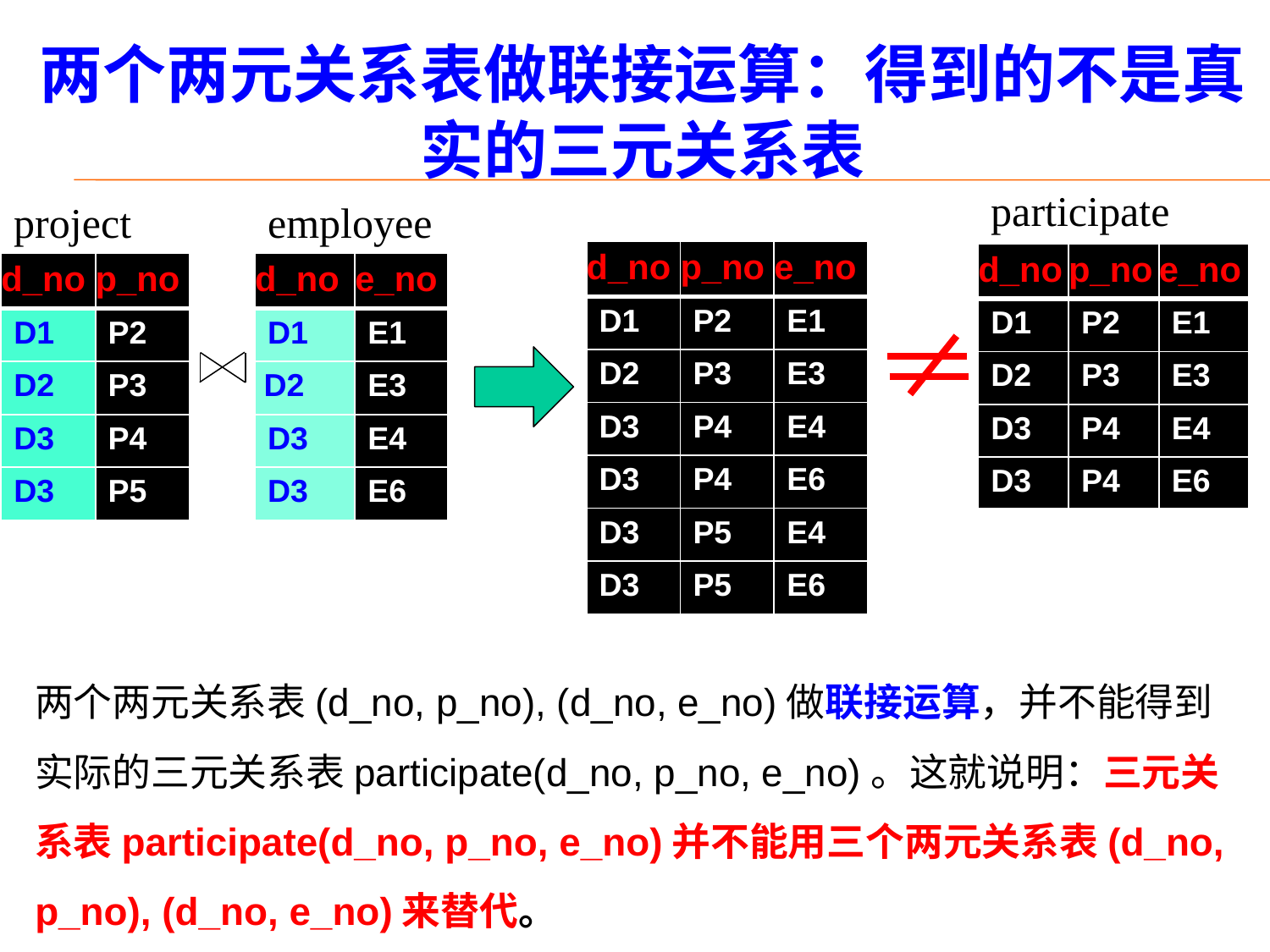

# 两个两元关系表做联接运算：得到的不是真实的三元关系表

participate
project
employee
| d\_no | p\_no | e\_no |
| --- | --- | --- |
| D1 | P2 | E1 |
| D2 | P3 | E3 |
| D3 | P4 | E4 |
| D3 | P4 | E6 |
| D3 | P5 | E4 |
| D3 | P5 | E6 |
| d\_no | p\_no | e\_no |
| --- | --- | --- |
| D1 | P2 | E1 |
| D2 | P3 | E3 |
| D3 | P4 | E4 |
| D3 | P4 | E6 |
| d\_no | p\_no |
| --- | --- |
| D1 | P2 |
| D2 | P3 |
| D3 | P4 |
| D3 | P5 |
| d\_no | e\_no |
| --- | --- |
| D1 | E1 |
| D2 | E3 |
| D3 | E4 |
| D3 | E6 |

两个两元关系表(d_no, p_no), (d_no, e_no)做联接运算，并不能得到实际的三元关系表participate(d_no, p_no, e_no)。这就说明：三元关系表participate(d_no, p_no, e_no)并不能用三个两元关系表(d_no, p_no), (d_no, e_no)来替代。